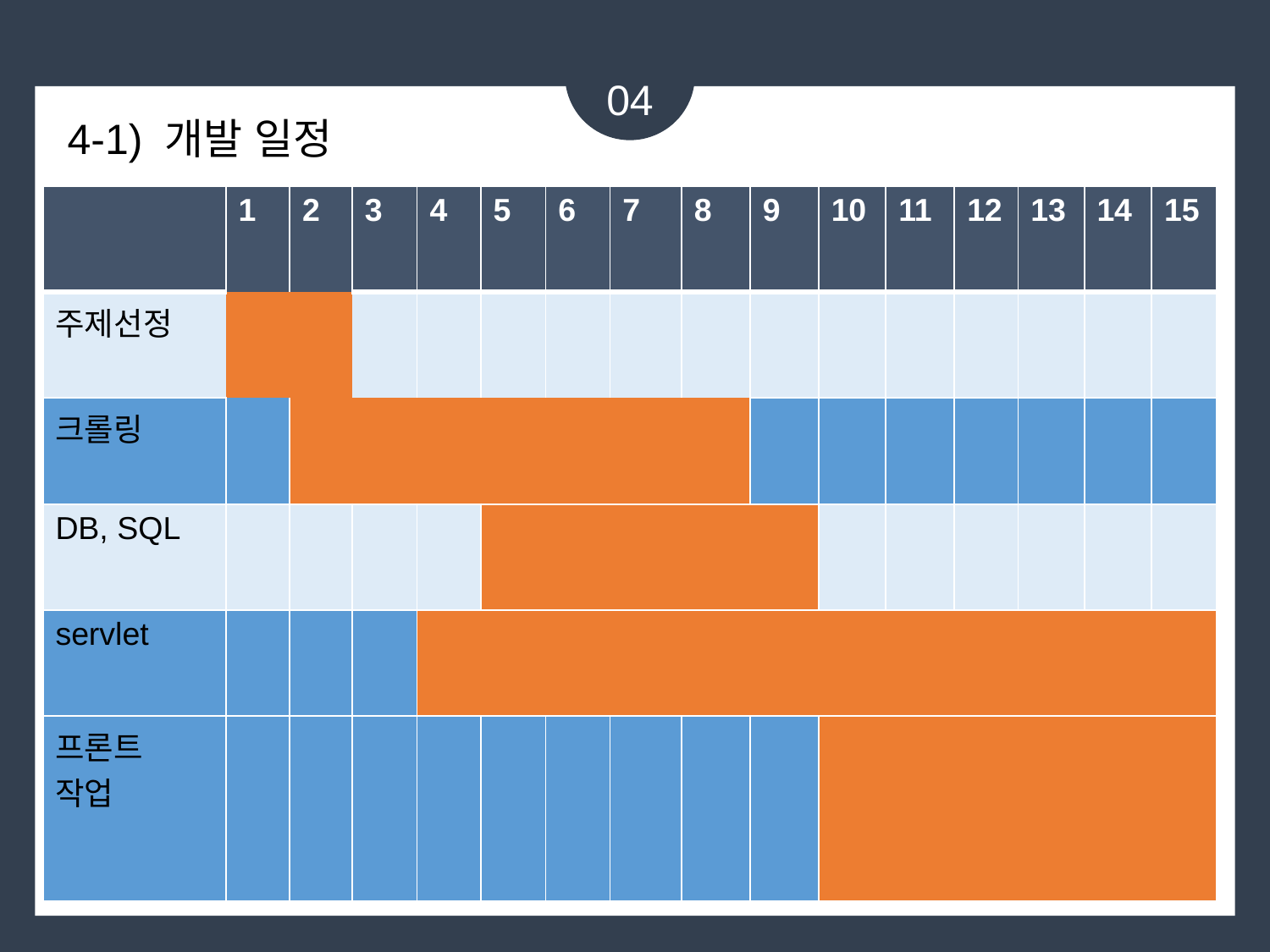

04

4-1) 개발 일정
|  | 1 | 2 | 3 | 4 | 5 | 6 | 7 | 8 | 9 | 10 | 11 | 12 | 13 | 14 | 15 |
| --- | --- | --- | --- | --- | --- | --- | --- | --- | --- | --- | --- | --- | --- | --- | --- |
| 주제선정 |  |  |  |  |  |  |  |  |  |  |  |  |  |  |  |
| 크롤링 |  |  |  |  |  |  |  |  |  |  |  |  |  |  |  |
| DB, SQL |  |  |  |  |  |  |  |  |  |  |  |  |  |  |  |
| servlet |  |  |  |  |  |  |  |  |  |  |  |  |  |  |  |
| 프론트 작업 |  |  |  |  |  |  |  |  |  |  |  |  |  |  |  |